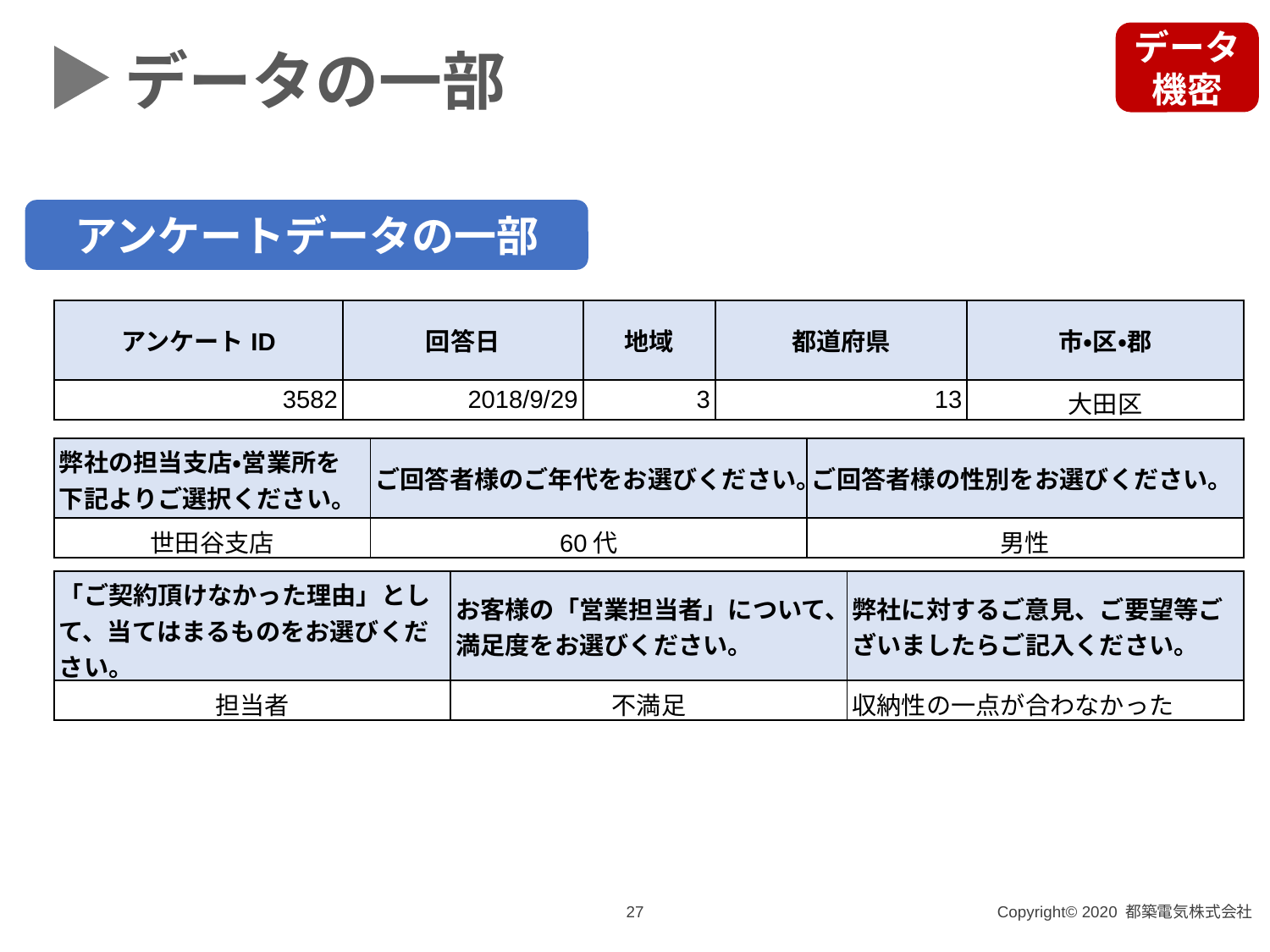

データ機密
データの一部

アンケートデータの一部
| アンケートID | 回答日 | 地域 | 都道府県 | 市・区・郡 |
| --- | --- | --- | --- | --- |
| 3582 | 2018/9/29 | 3 | 13 | 大田区 |
| 弊社の担当支店・営業所を下記よりご選択ください。 | ご回答者様のご年代をお選びください。 | ご回答者様の性別をお選びください。 |
| --- | --- | --- |
| 世田谷支店 | 60代 | 男性 |
| 「ご契約頂けなかった理由」として、当てはまるものをお選びください。 | お客様の「営業担当者」について、満足度をお選びください。 | 弊社に対するご意見、ご要望等ございましたらご記入ください。 |
| --- | --- | --- |
| 担当者 | 不満足 | 収納性の一点が合わなかった |
27
Copyright© 2020 都築電気株式会社